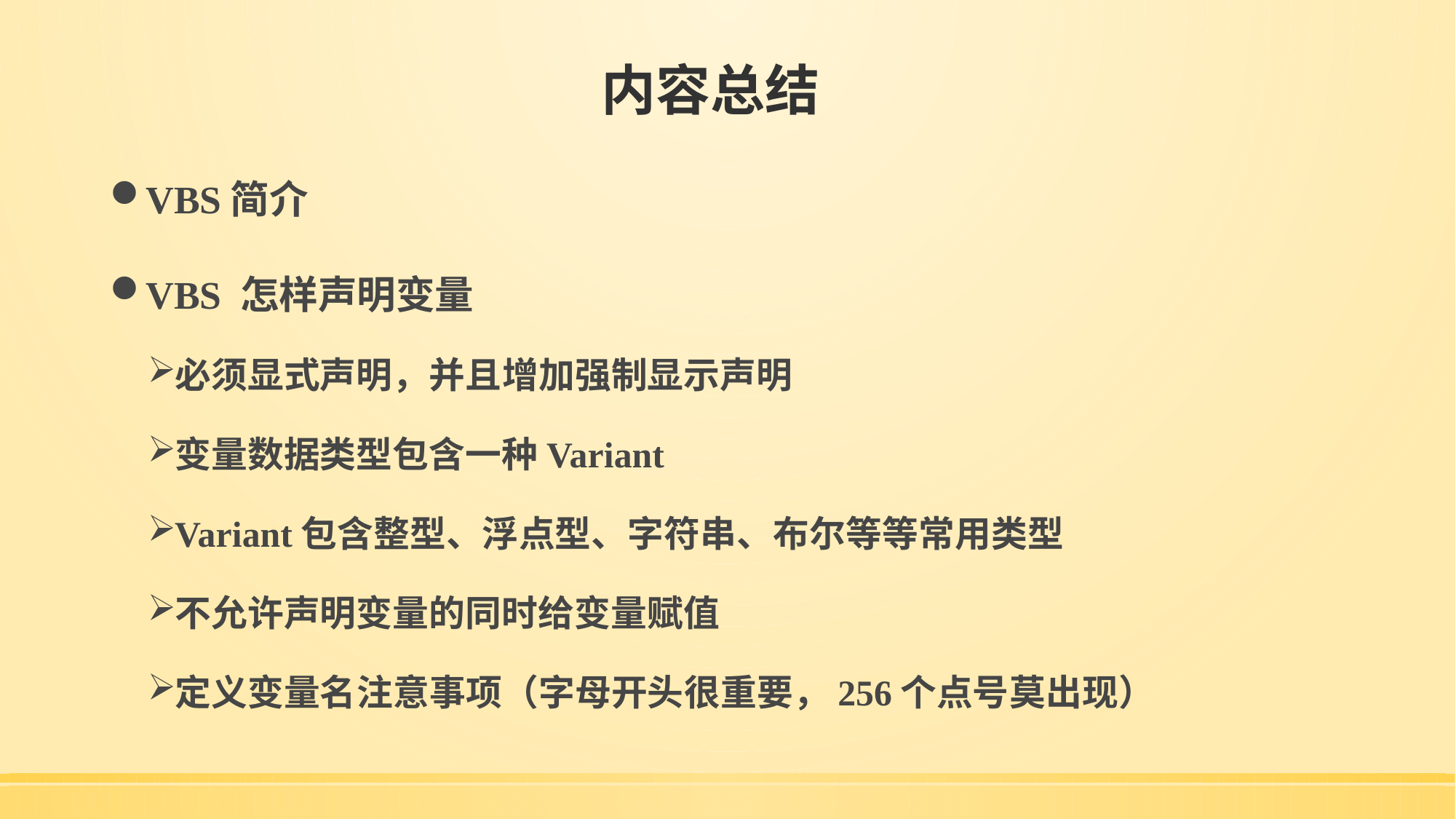

# 内容总结
VBS简介
VBS 怎样声明变量
必须显式声明，并且增加强制显示声明
变量数据类型包含一种Variant
Variant包含整型、浮点型、字符串、布尔等等常用类型
不允许声明变量的同时给变量赋值
定义变量名注意事项（字母开头很重要，256个点号莫出现）